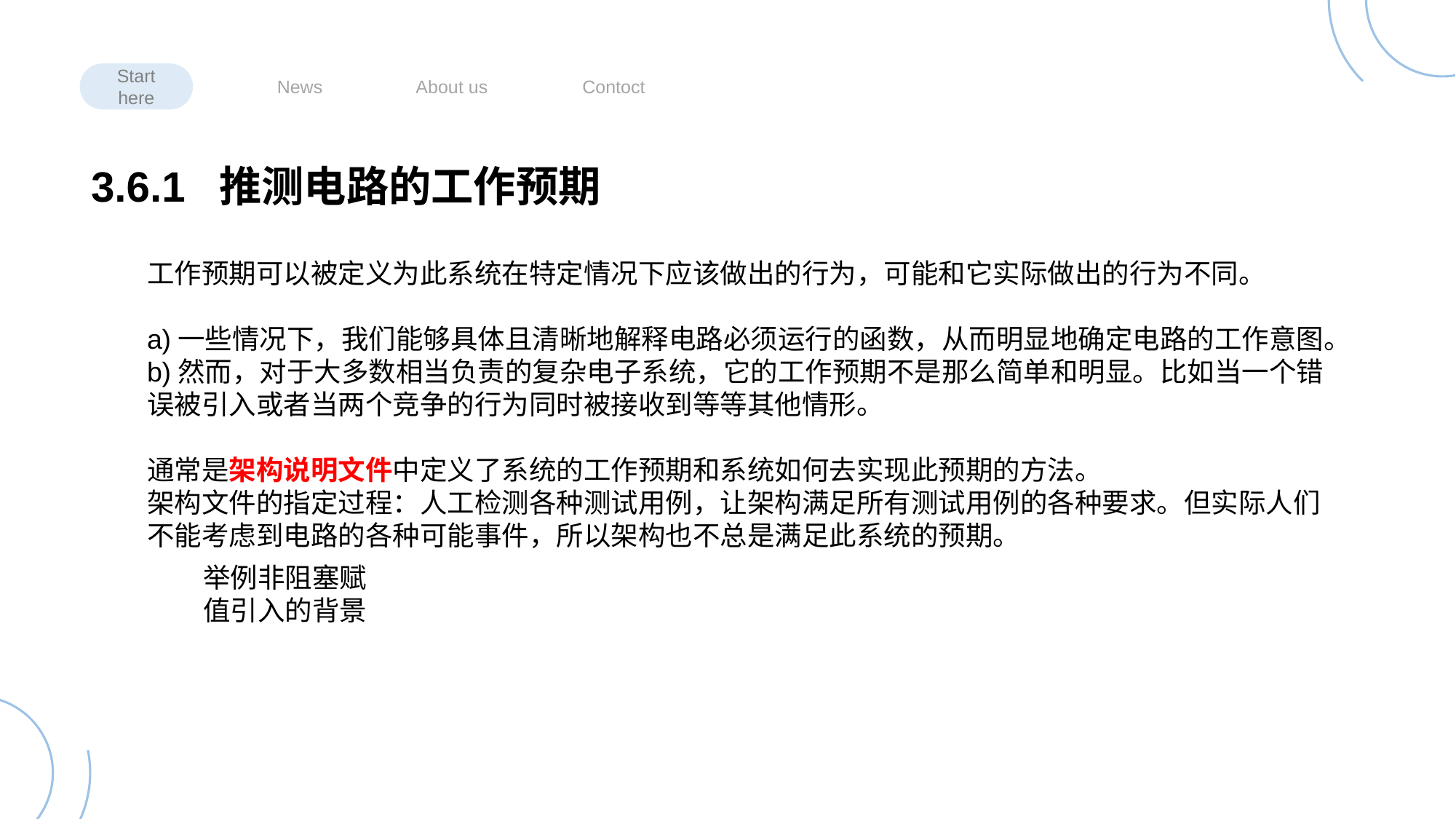

Start here
News
About us
Contoct
3.6.1  推测电路的工作预期
工作预期可以被定义为此系统在特定情况下应该做出的行为，可能和它实际做出的行为不同。

a)一些情况下，我们能够具体且清晰地解释电路必须运行的函数，从而明显地确定电路的工作意图。
b)然而，对于大多数相当负责的复杂电子系统，它的工作预期不是那么简单和明显。比如当一个错误被引入或者当两个竞争的行为同时被接收到等等其他情形。

通常是架构说明文件中定义了系统的工作预期和系统如何去实现此预期的方法。
架构文件的指定过程：人工检测各种测试用例，让架构满足所有测试用例的各种要求。但实际人们不能考虑到电路的各种可能事件，所以架构也不总是满足此系统的预期。
举例非阻塞赋值引入的背景